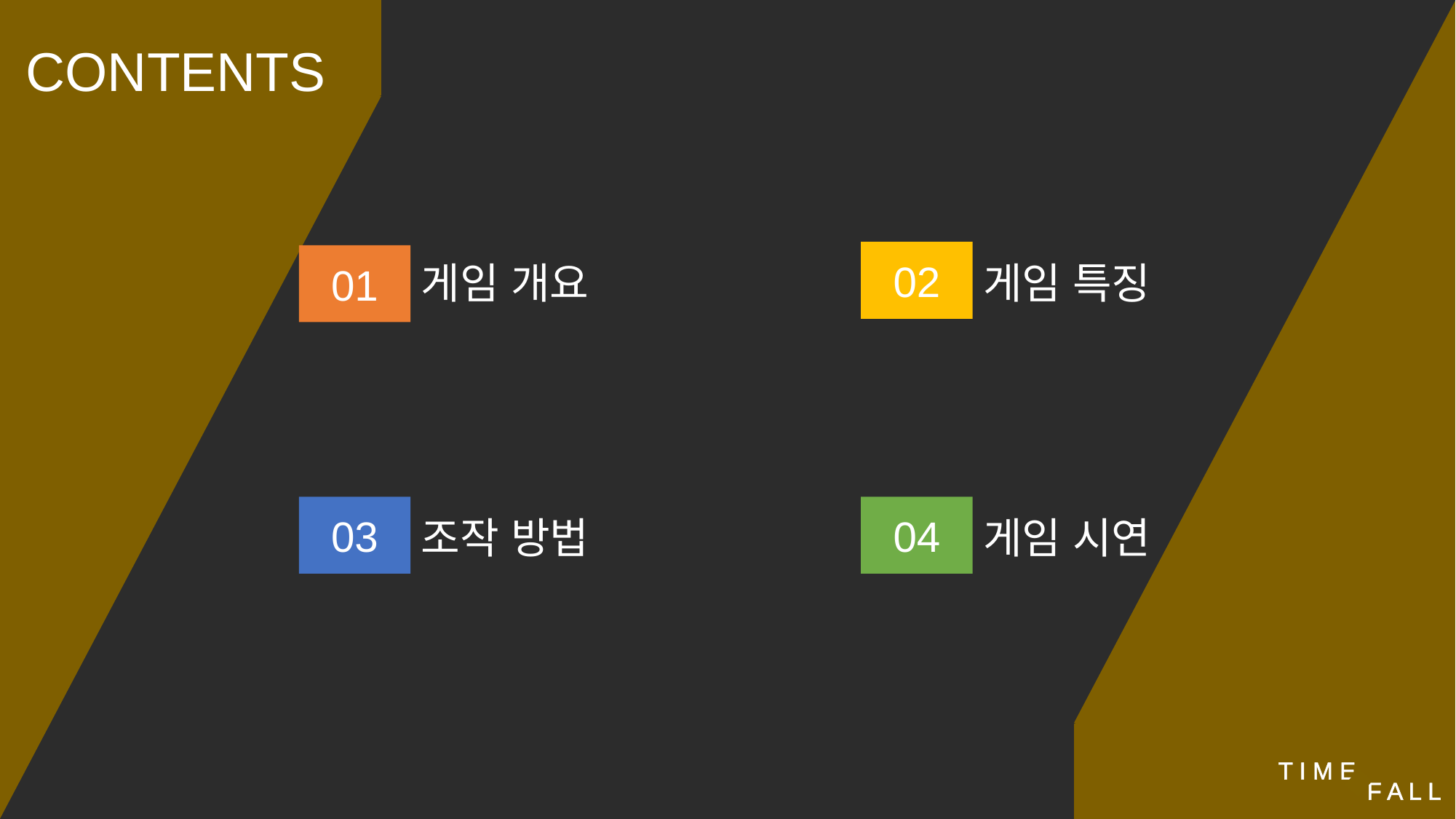

CONTENTS
게임 개요

조작 방법
게임 특징

게임 시연
02
01
03
04
T I M E
F A L L